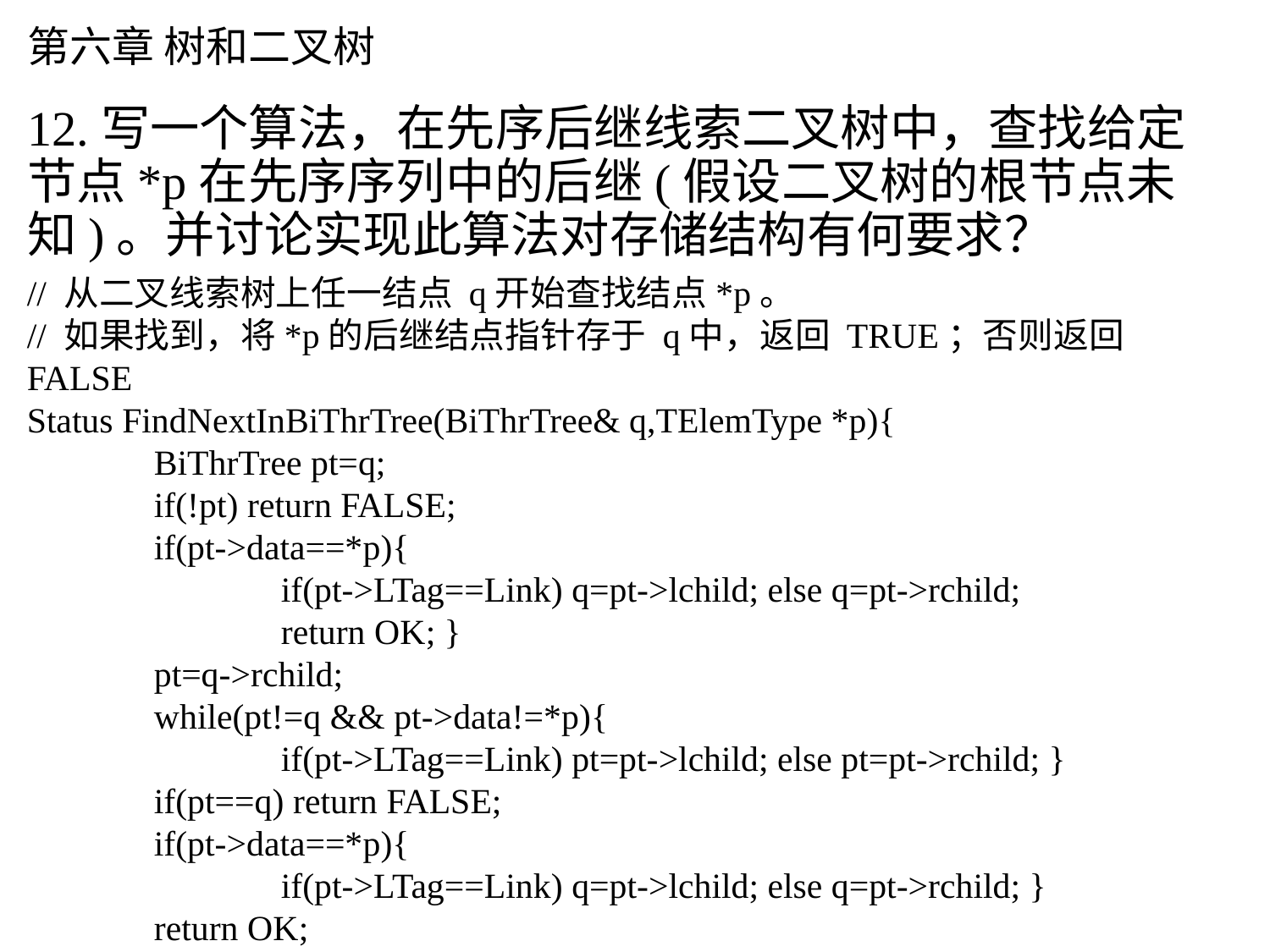

# 第六章 树和二叉树
12.写一个算法，在先序后继线索二叉树中，查找给定节点*p在先序序列中的后继(假设二叉树的根节点未知)。并讨论实现此算法对存储结构有何要求？

// 从二叉线索树上任一结点 q开始查找结点*p。
// 如果找到，将*p的后继结点指针存于 q中，返回 TRUE；否则返回 FALSE
Status FindNextInBiThrTree(BiThrTree& q,TElemType *p){
	BiThrTree pt=q;
	if(!pt) return FALSE;
	if(pt->data==*p){
		if(pt->LTag==Link) q=pt->lchild; else q=pt->rchild;
		return OK; }
	pt=q->rchild;
	while(pt!=q && pt->data!=*p){
		if(pt->LTag==Link) pt=pt->lchild; else pt=pt->rchild; }
	if(pt==q) return FALSE;
	if(pt->data==*p){
		if(pt->LTag==Link) q=pt->lchild; else q=pt->rchild; }
	return OK;
}